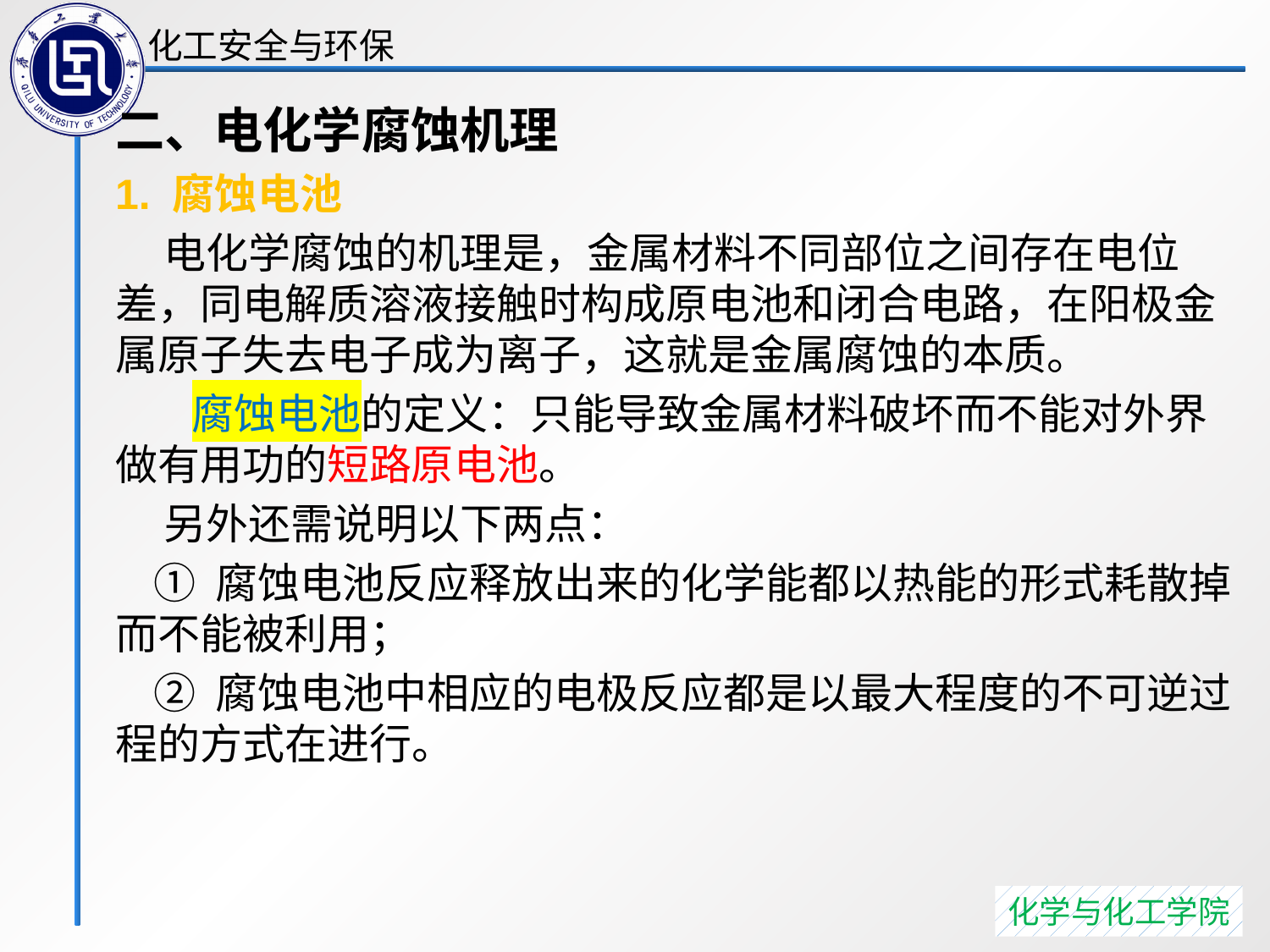

二、电化学腐蚀机理
1. 腐蚀电池
    电化学腐蚀的机理是，金属材料不同部位之间存在电位差，同电解质溶液接触时构成原电池和闭合电路，在阳极金属原子失去电子成为离子，这就是金属腐蚀的本质。
       腐蚀电池的定义：只能导致金属材料破坏而不能对外界做有用功的短路原电池。
    另外还需说明以下两点：
    ① 腐蚀电池反应释放出来的化学能都以热能的形式耗散掉而不能被利用；
    ② 腐蚀电池中相应的电极反应都是以最大程度的不可逆过程的方式在进行。